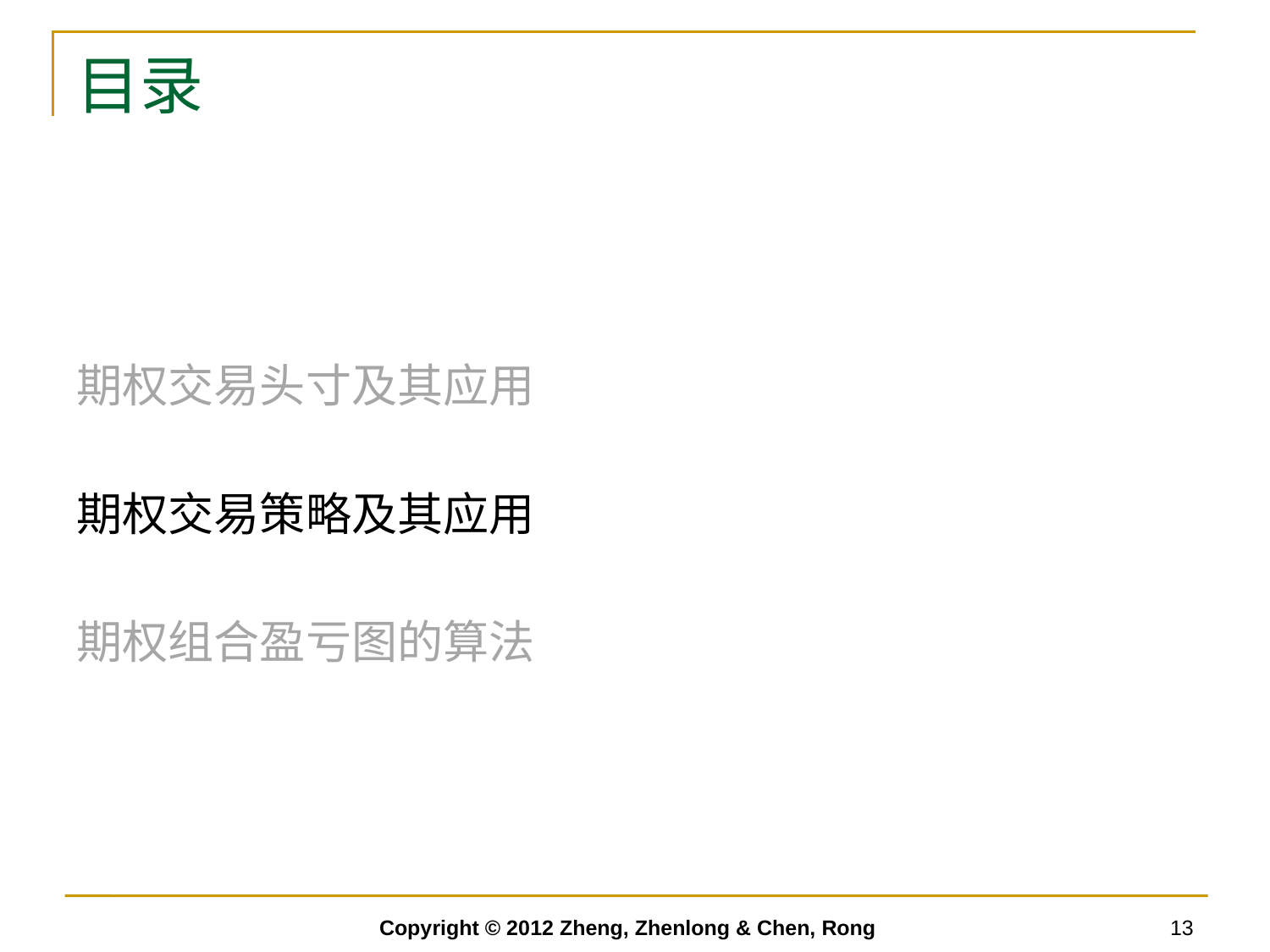

# 目录

期权交易头寸及其应用

期权交易策略及其应用

期权组合盈亏图的算法

Copyright © 2012 Zheng, Zhenlong & Chen, Rong
13